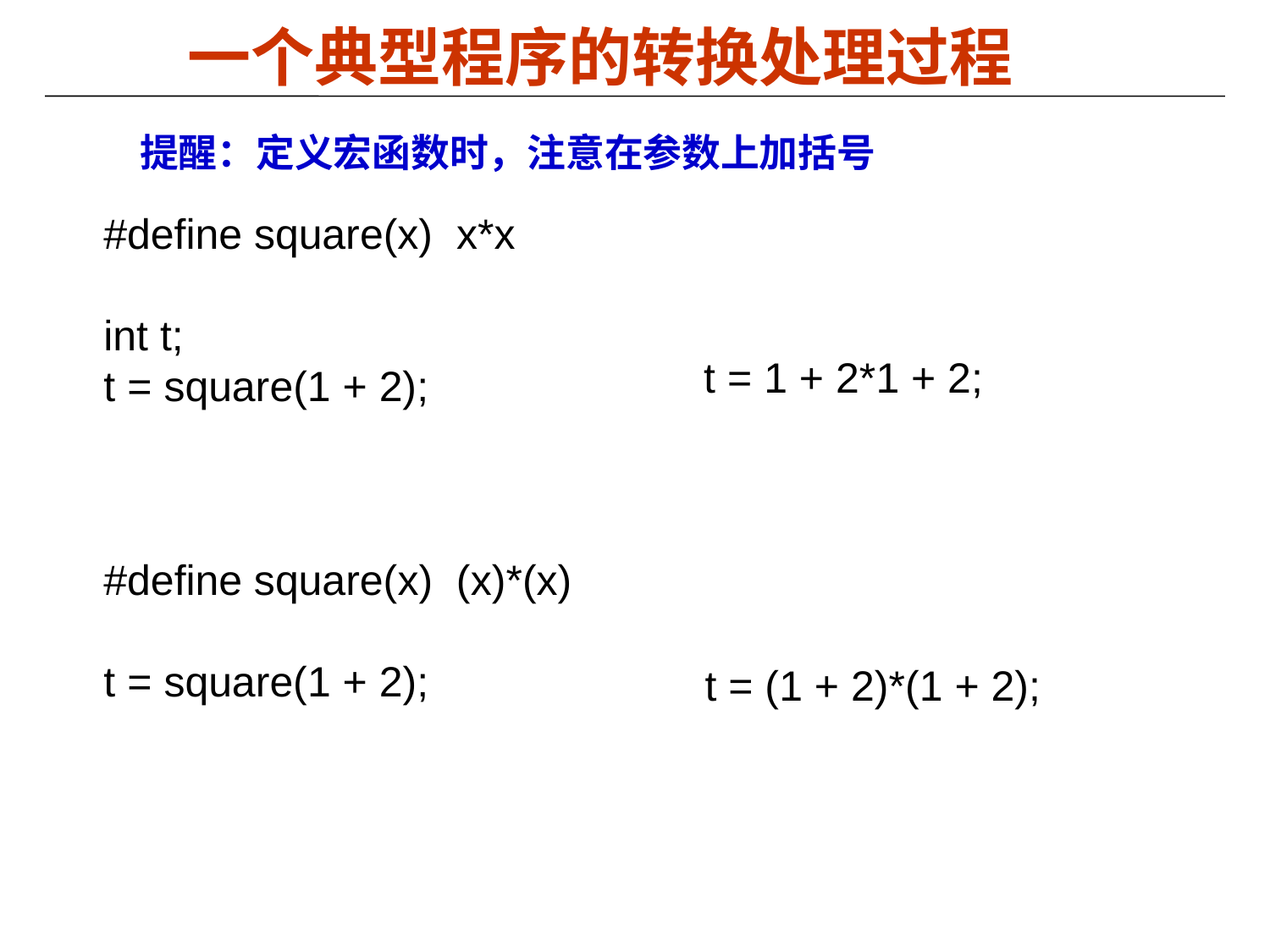

一个典型程序的转换处理过程
提醒：定义宏函数时，注意在参数上加括号
#define square(x)  x*x

int t;
t = square(1 + 2);
t = 1 + 2*1 + 2;
#define square(x)  (x)*(x)

t = square(1 + 2);
t = (1 + 2)*(1 + 2);